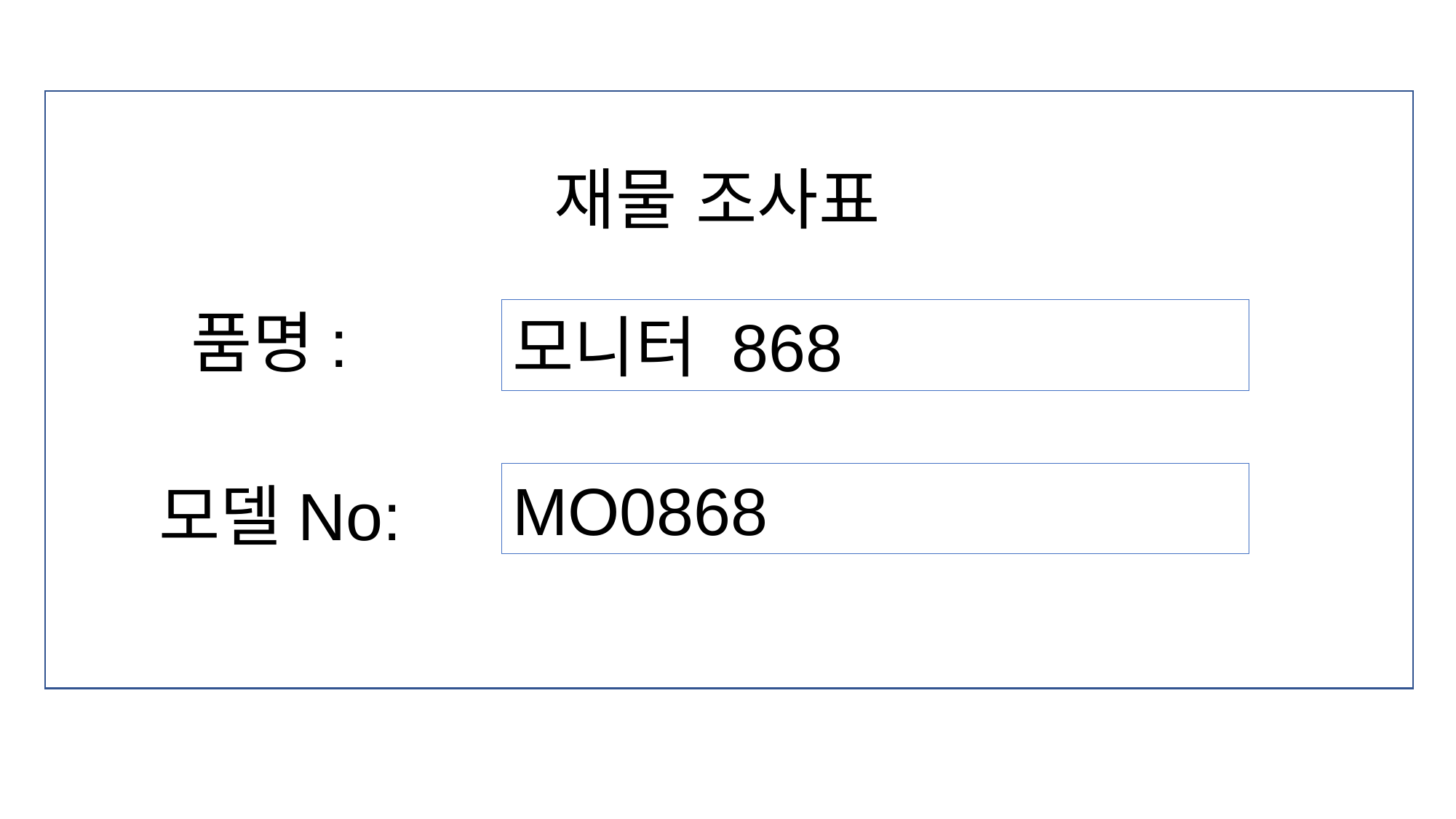

재물 조사표
품명:
모니터 868
MO0868
모델No: